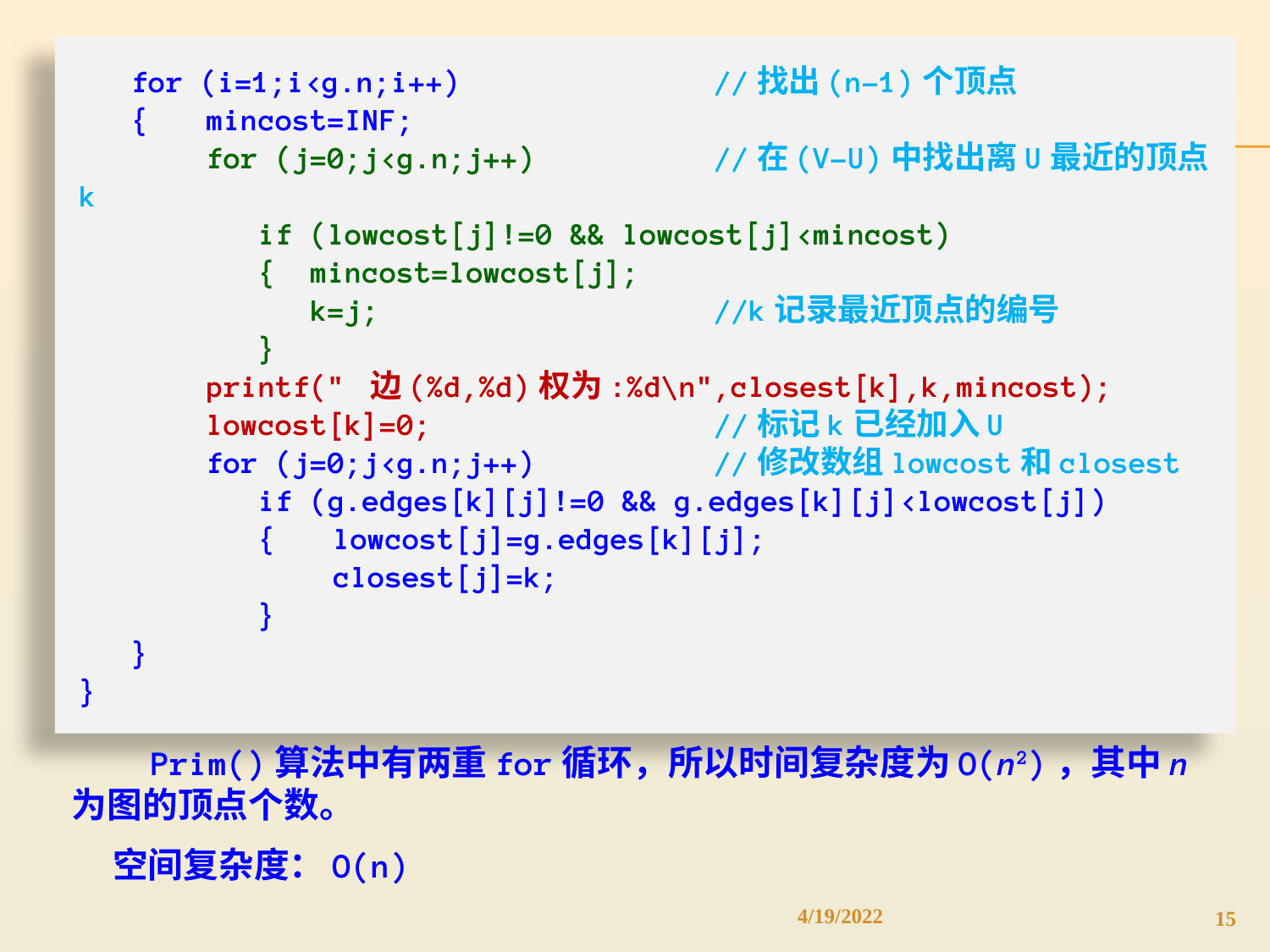

for (i=1;i<g.n;i++)		//找出(n-1)个顶点
   {	mincost=INF;
	for (j=0;j<g.n;j++)		//在(V-U)中找出离U最近的顶点k
	   if (lowcost[j]!=0 && lowcost[j]<mincost)
	   {  mincost=lowcost[j];
	      k=j;			//k记录最近顶点的编号
	   }
	printf(" 边(%d,%d)权为:%d\n",closest[k],k,mincost);
	lowcost[k]=0;			//标记k已经加入U
	for (j=0;j<g.n;j++)		//修改数组lowcost和closest
	   if (g.edges[k][j]!=0 && g.edges[k][j]<lowcost[j])
	   {	lowcost[j]=g.edges[k][j];
		closest[j]=k;
	   }
   }
}
　　Prim()算法中有两重for循环，所以时间复杂度为O(n2)，其中n为图的顶点个数。
    空间复杂度：O(n)
4/19/2022
15